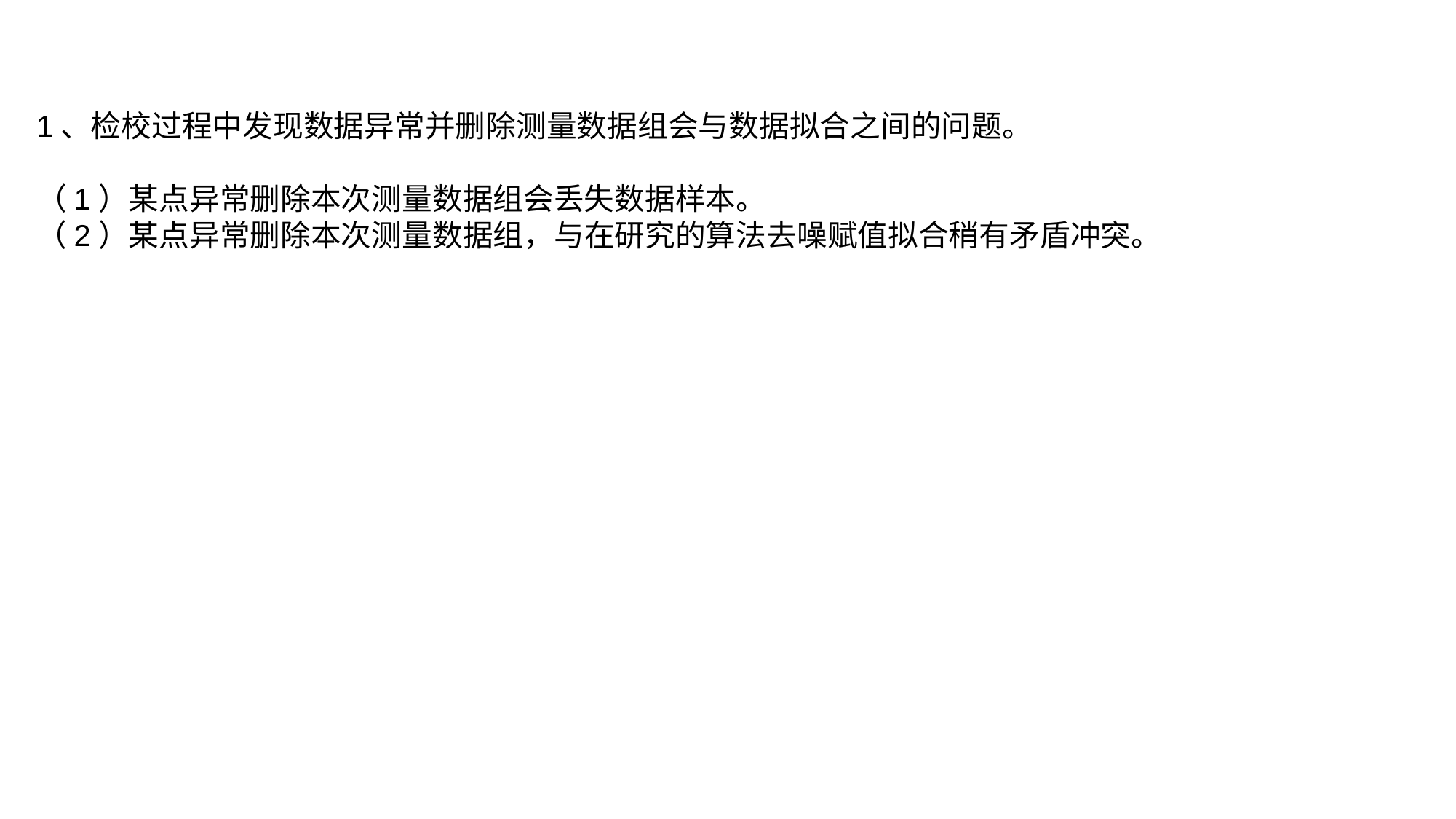

1、检校过程中发现数据异常并删除测量数据组会与数据拟合之间的问题。

（1）某点异常删除本次测量数据组会丢失数据样本。
（2）某点异常删除本次测量数据组，与在研究的算法去噪赋值拟合稍有矛盾冲突。